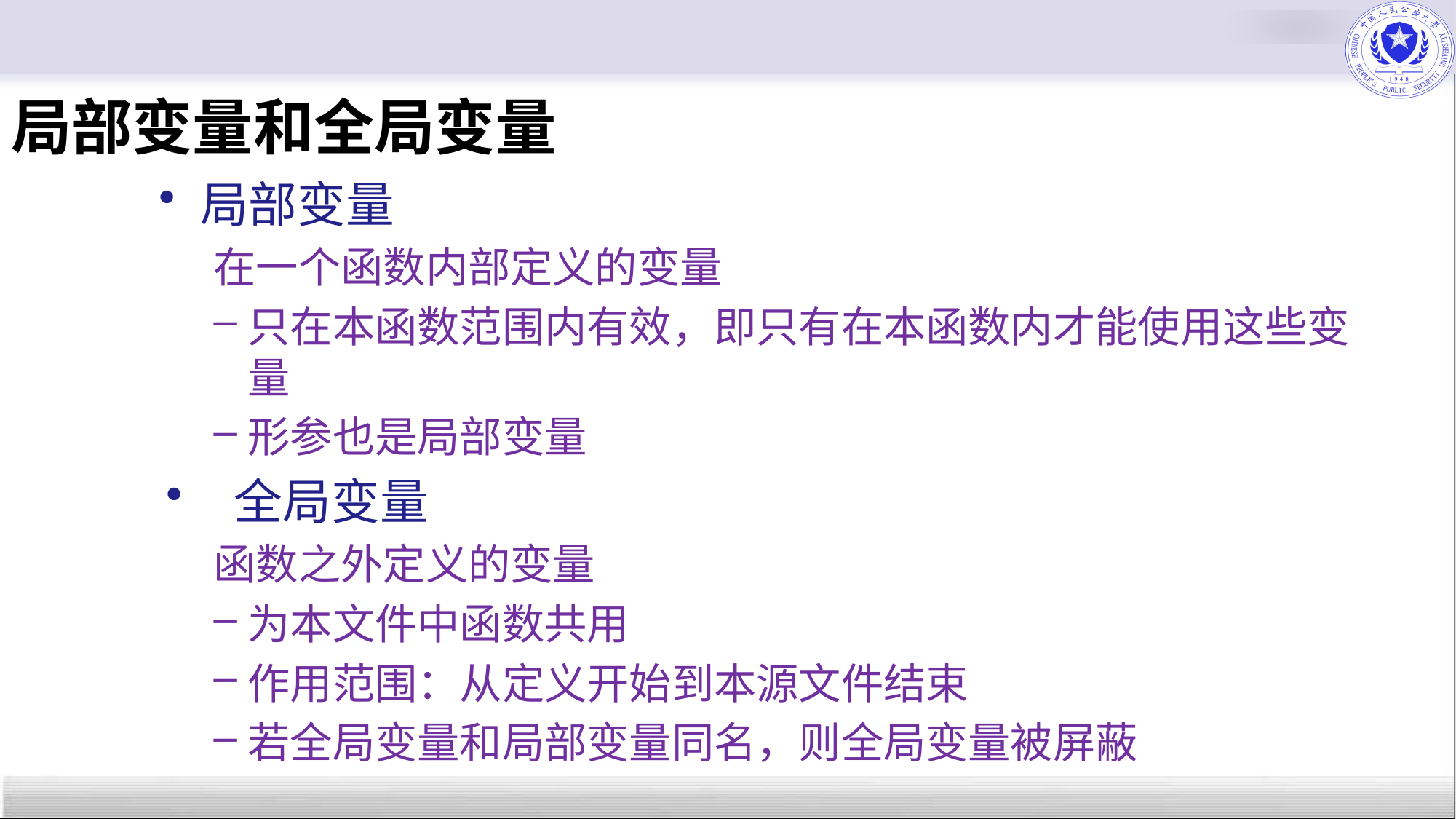

# 局部变量和全局变量
局部变量
在一个函数内部定义的变量
只在本函数范围内有效，即只有在本函数内才能使用这些变量
形参也是局部变量
全局变量
函数之外定义的变量
为本文件中函数共用
作用范围：从定义开始到本源文件结束
若全局变量和局部变量同名，则全局变量被屏蔽